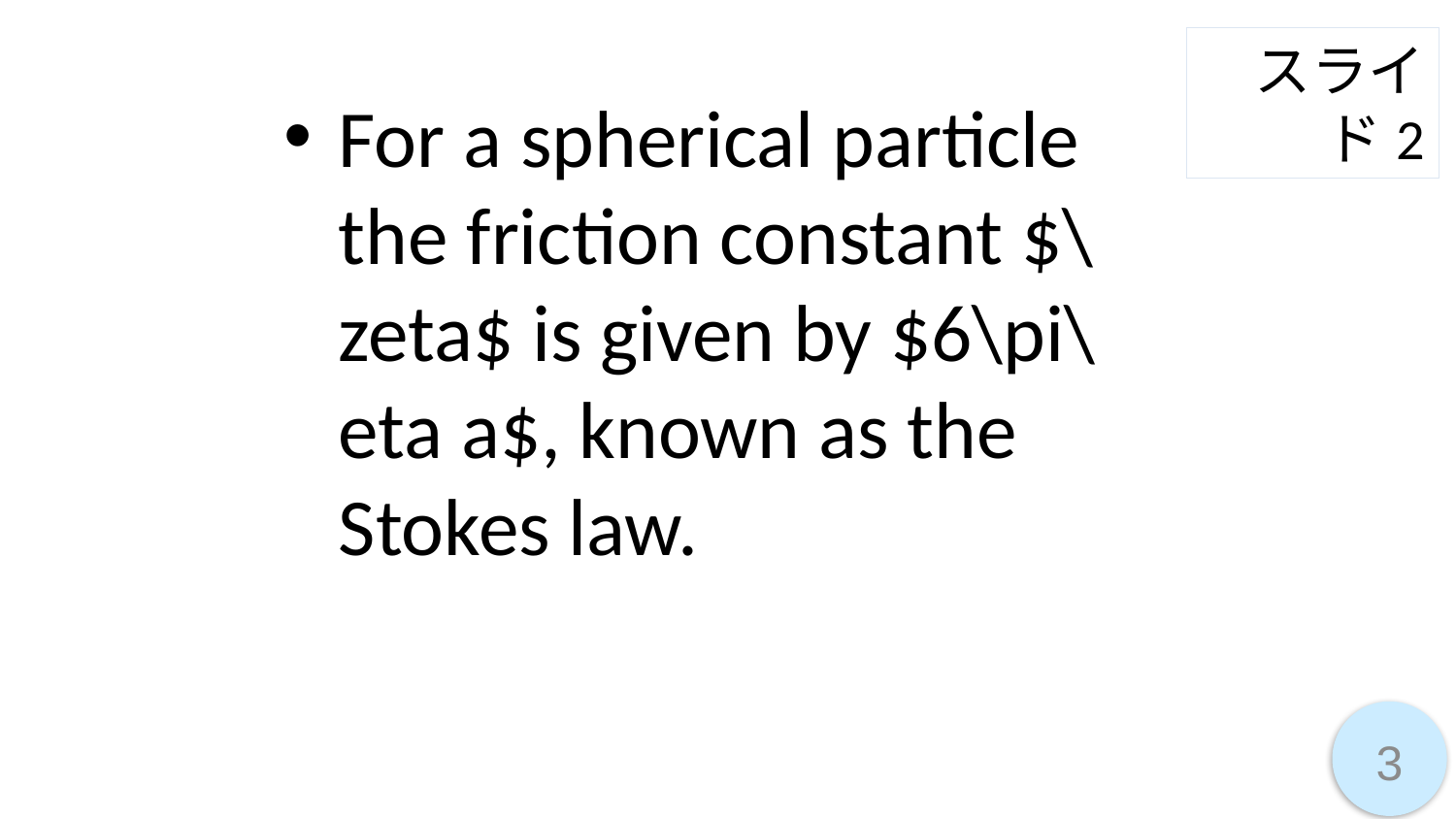

スライド2
For a spherical particle the friction constant $\zeta$ is given by $6\pi\eta a$, known as the Stokes law.
3